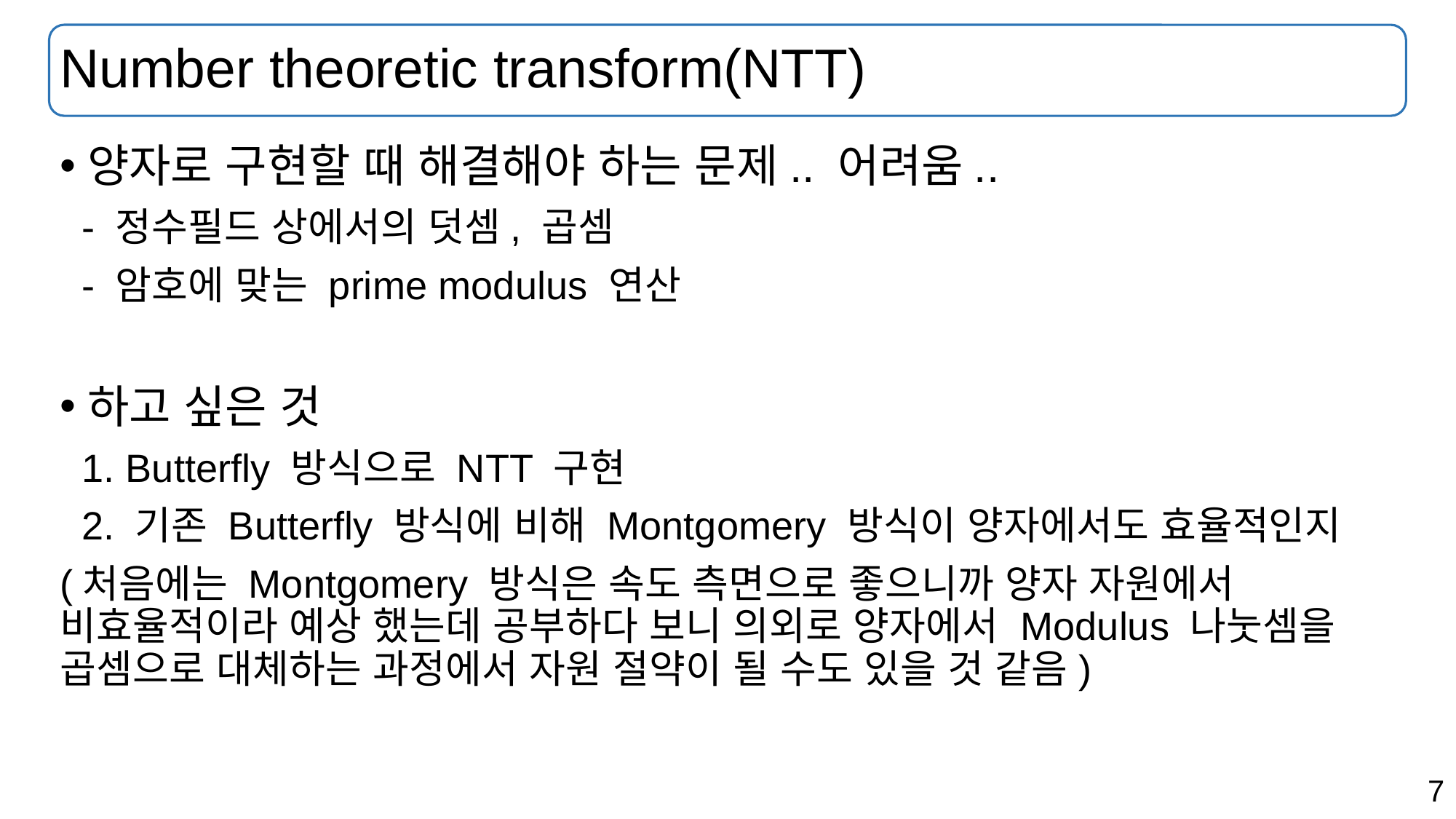

# Number theoretic transform(NTT)
양자로 구현할 때 해결해야 하는 문제.. 어려움..
  - 정수필드 상에서의 덧셈, 곱셈
  - 암호에 맞는 prime modulus 연산

하고 싶은 것
  1. Butterfly 방식으로 NTT 구현
  2. 기존 Butterfly 방식에 비해 Montgomery 방식이 양자에서도 효율적인지
(처음에는 Montgomery 방식은 속도 측면으로 좋으니까 양자 자원에서 비효율적이라 예상 했는데 공부하다 보니 의외로 양자에서 Modulus 나눗셈을 곱셈으로 대체하는 과정에서 자원 절약이 될 수도 있을 것 같음)